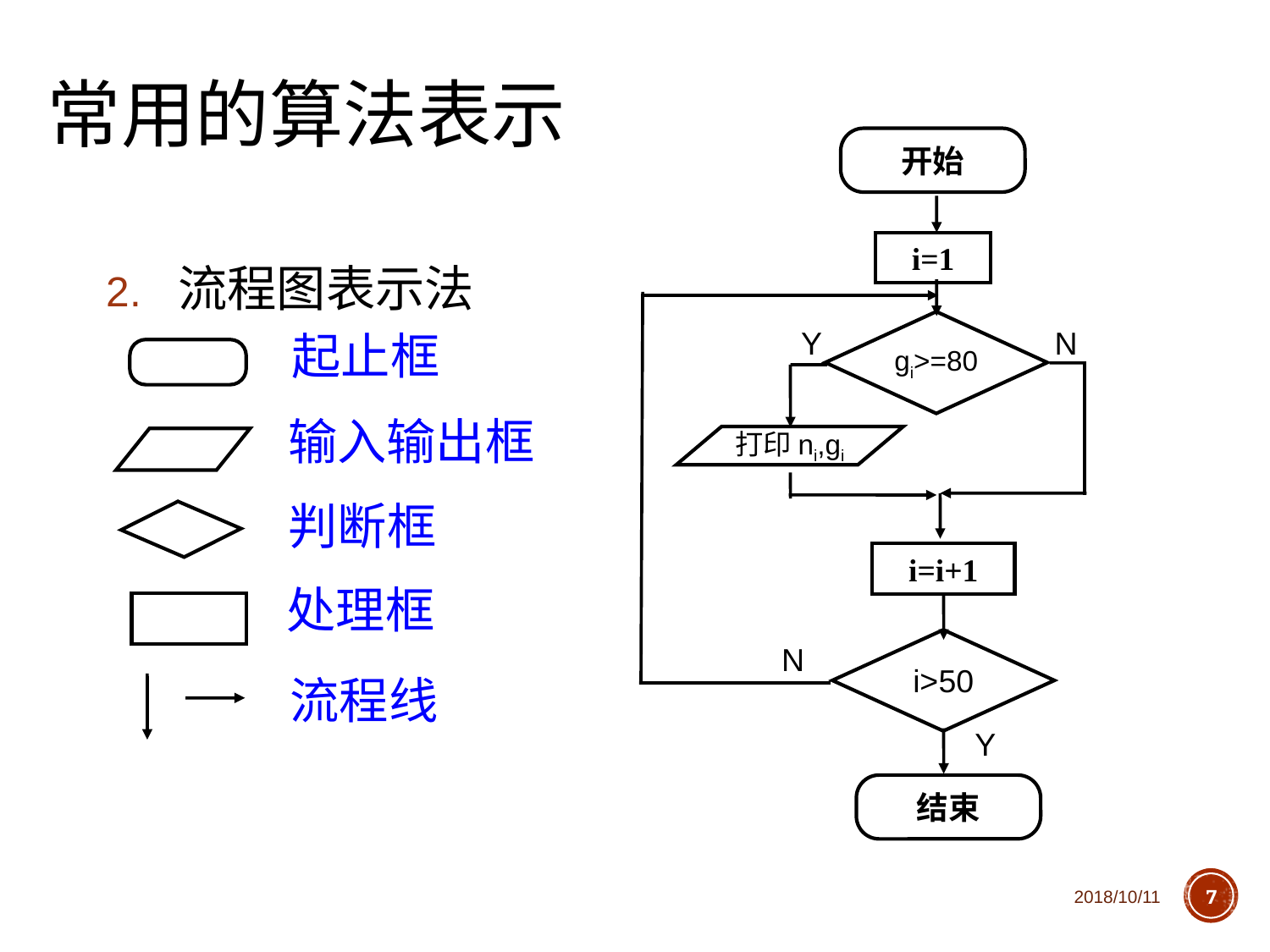

# 常用的算法表示
开始

i=1

gi>=80
Y
N

打印ni,gi

i=i+1

N
i>50

Y

结束
流程图表示法

起止框

输入输出框

判断框

处理框

流程线

2018/10/11
7